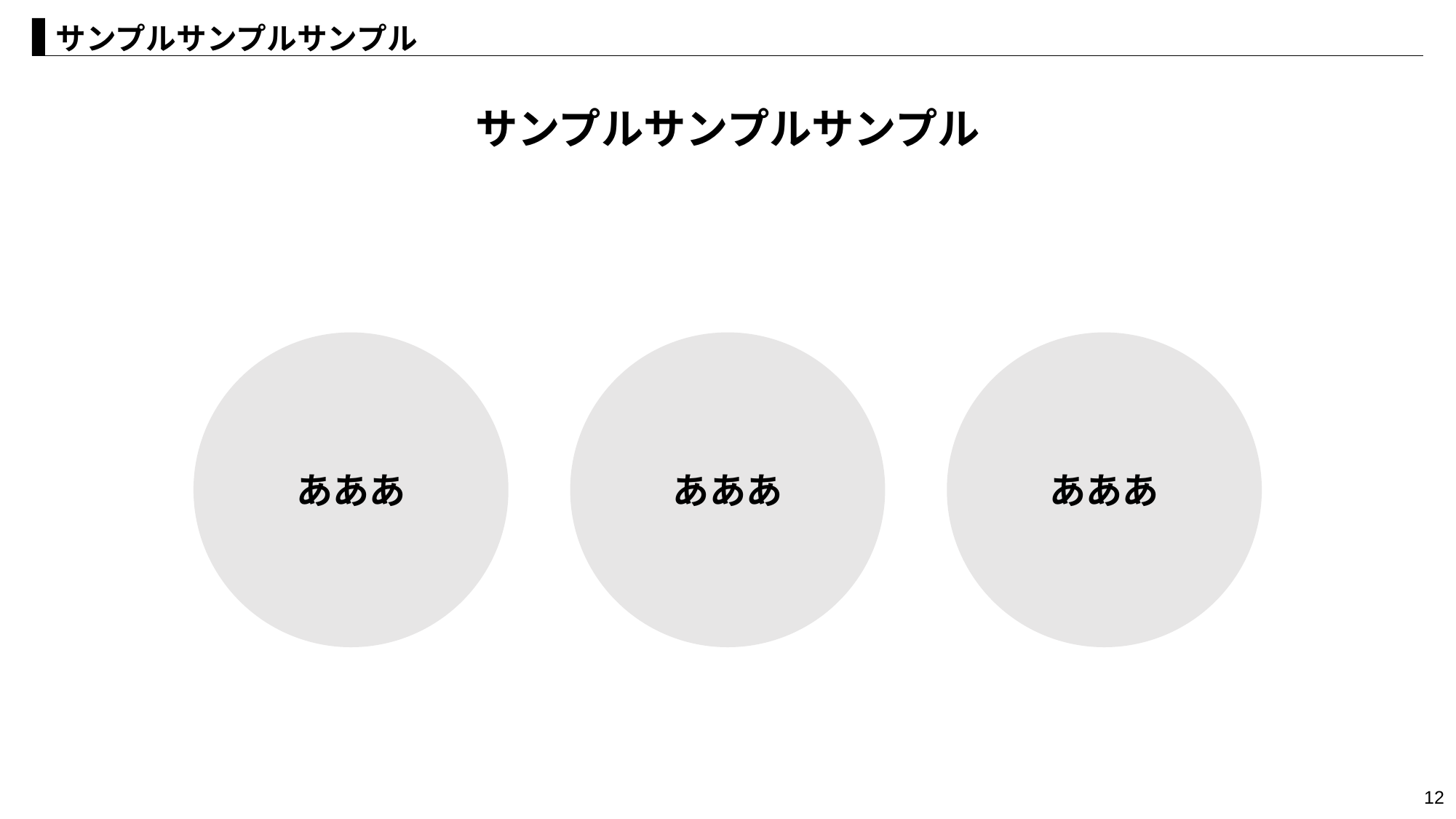

サンプルサンプルサンプル

サンプルサンプルサンプル
あああ
あああ
あああ
12